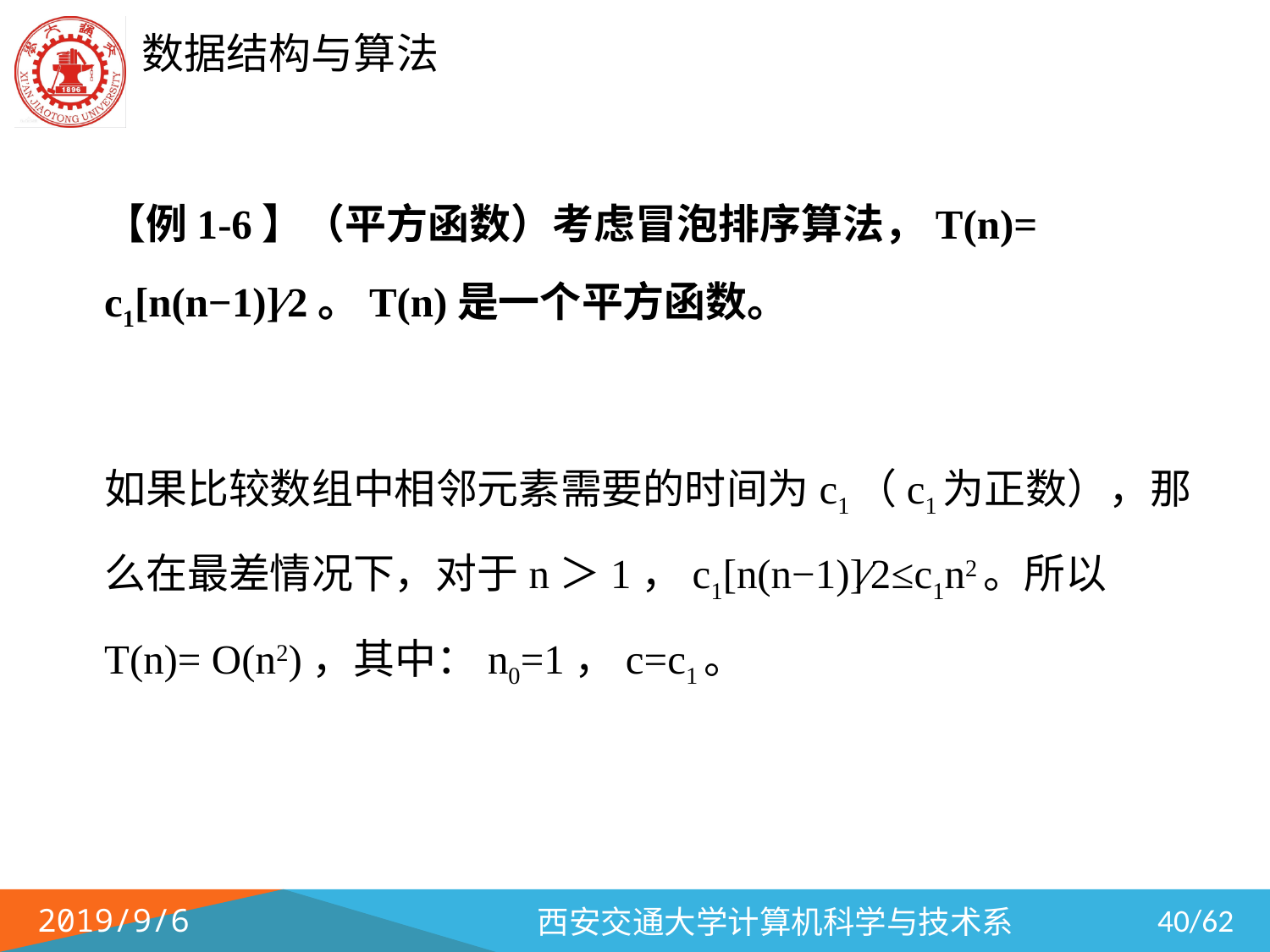

【例1-6】（平方函数）考虑冒泡排序算法，T(n)= c1[n(n−1)]∕2。T(n)是一个平方函数。

	如果比较数组中相邻元素需要的时间为c1（c1为正数），那么在最差情况下，对于n＞1，c1[n(n−1)]∕2≤c1n2。所以T(n)= O(n2)，其中：n0=1，c=c1。